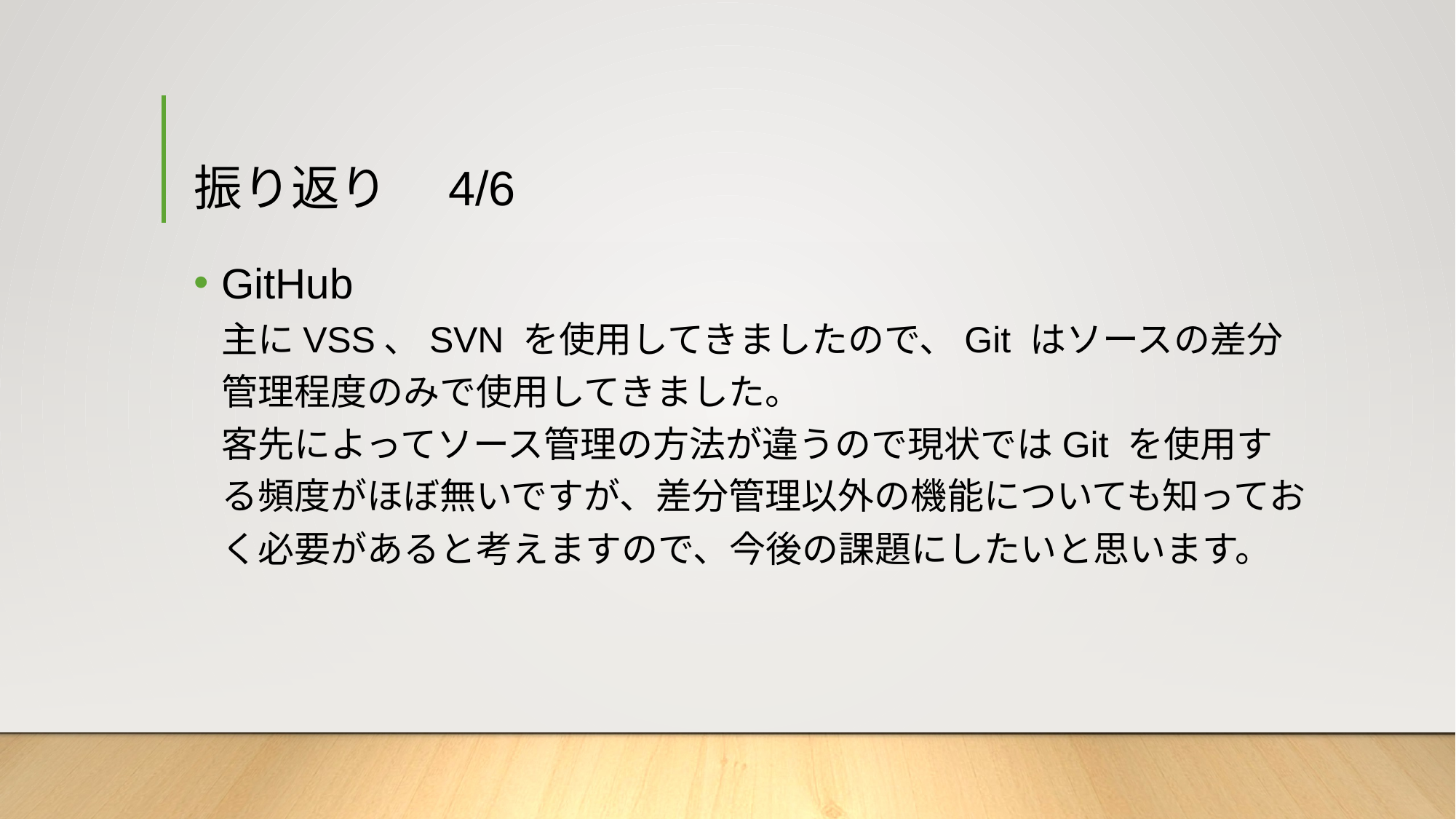

# 振り返り　4/6
GitHub
主にVSS、SVN を使用してきましたので、Git はソースの差分管理程度のみで使用してきました。
客先によってソース管理の方法が違うので現状ではGit を使用する頻度がほぼ無いですが、差分管理以外の機能についても知っておく必要があると考えますので、今後の課題にしたいと思います。